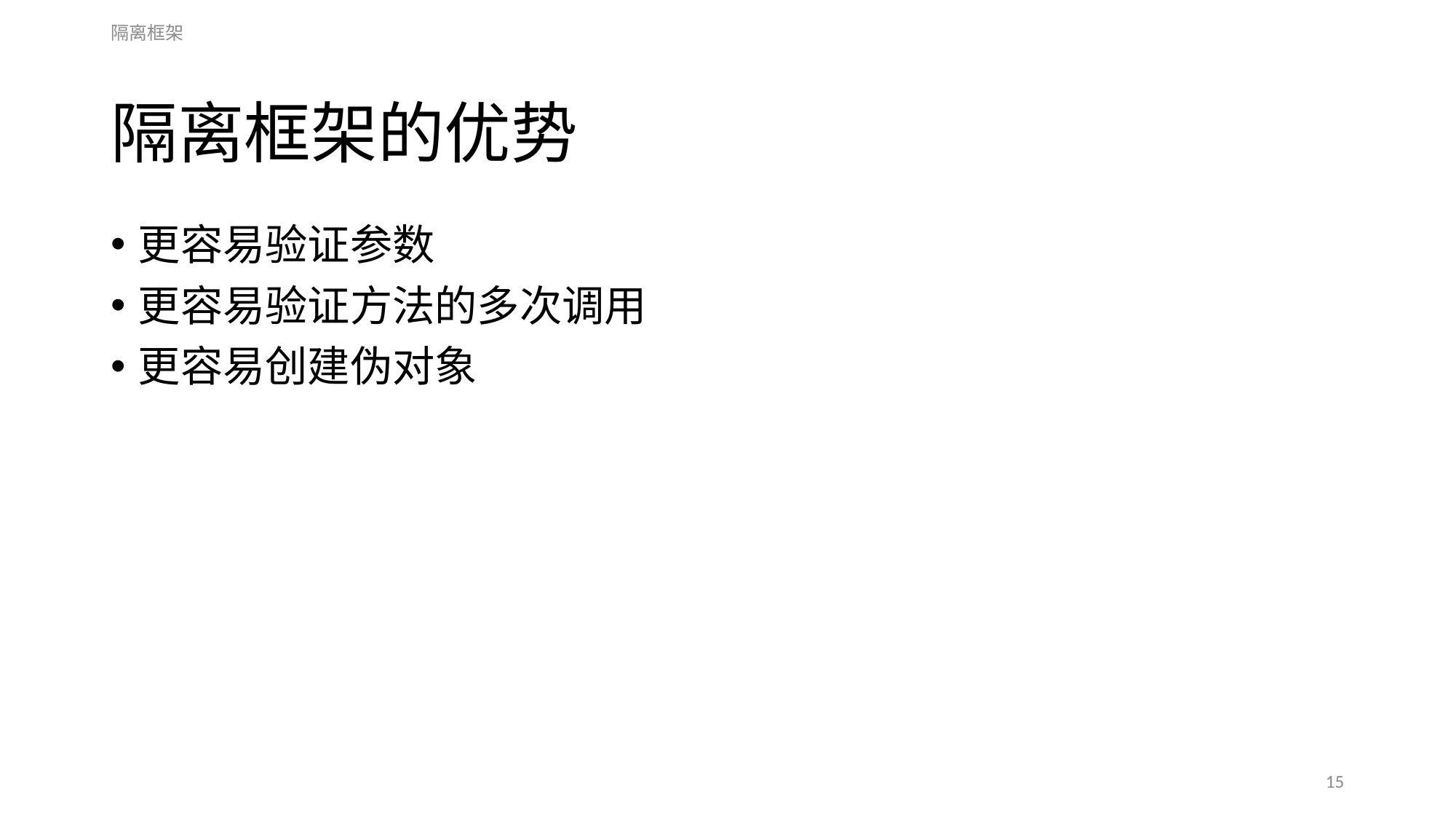

隔离框架
# 隔离框架的优势
更容易验证参数
更容易验证方法的多次调用
更容易创建伪对象
15